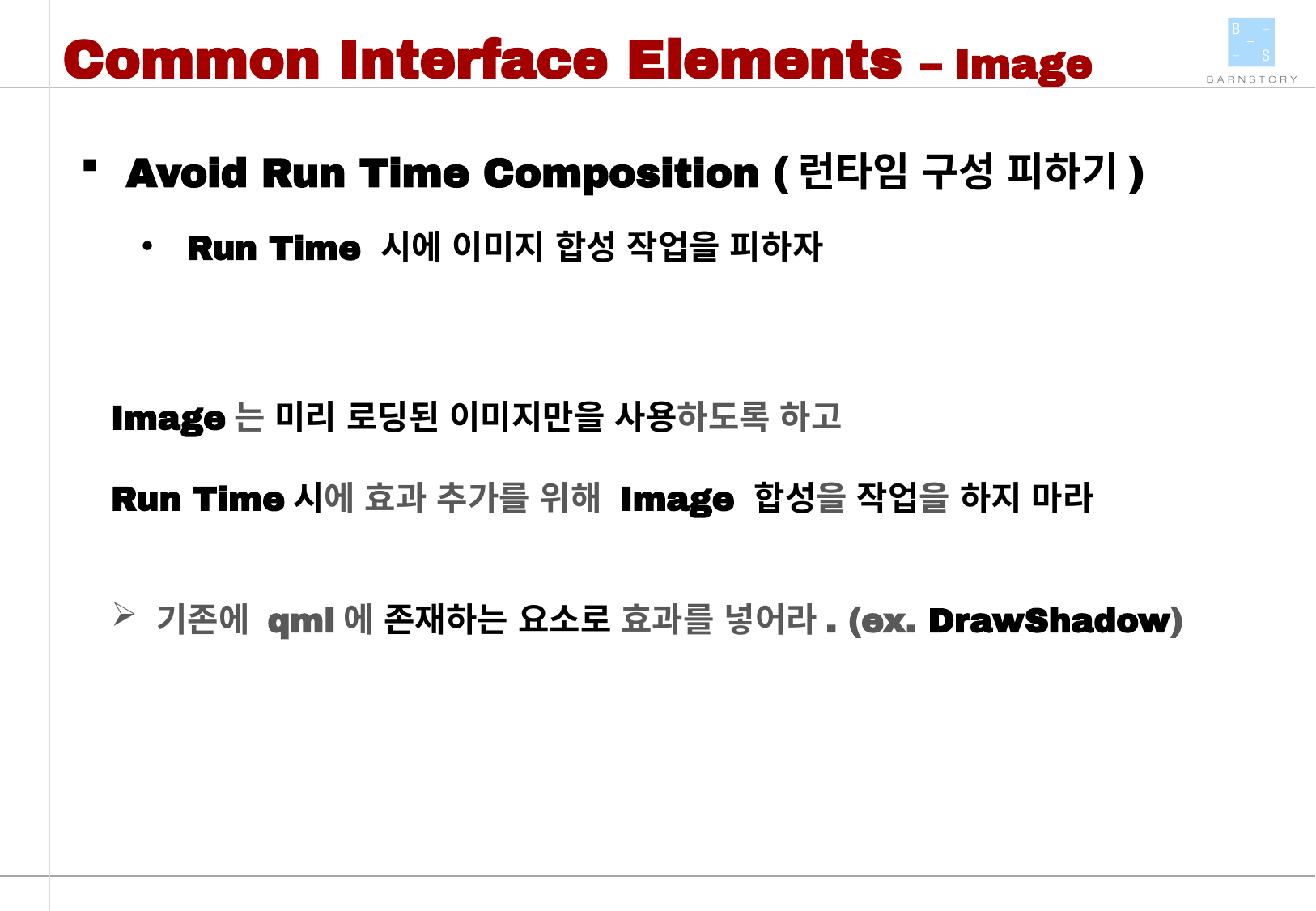

Common Interface Elements – Image
Avoid Run Time Composition (런타임 구성 피하기)
Run Time 시에 이미지 합성 작업을 피하자
Image는 미리 로딩된 이미지만을 사용하도록 하고

Run Time시에 효과 추가를 위해 Image 합성을 작업을 하지 마라

기존에 qml에 존재하는 요소로 효과를 넣어라. (ex. DrawShadow)